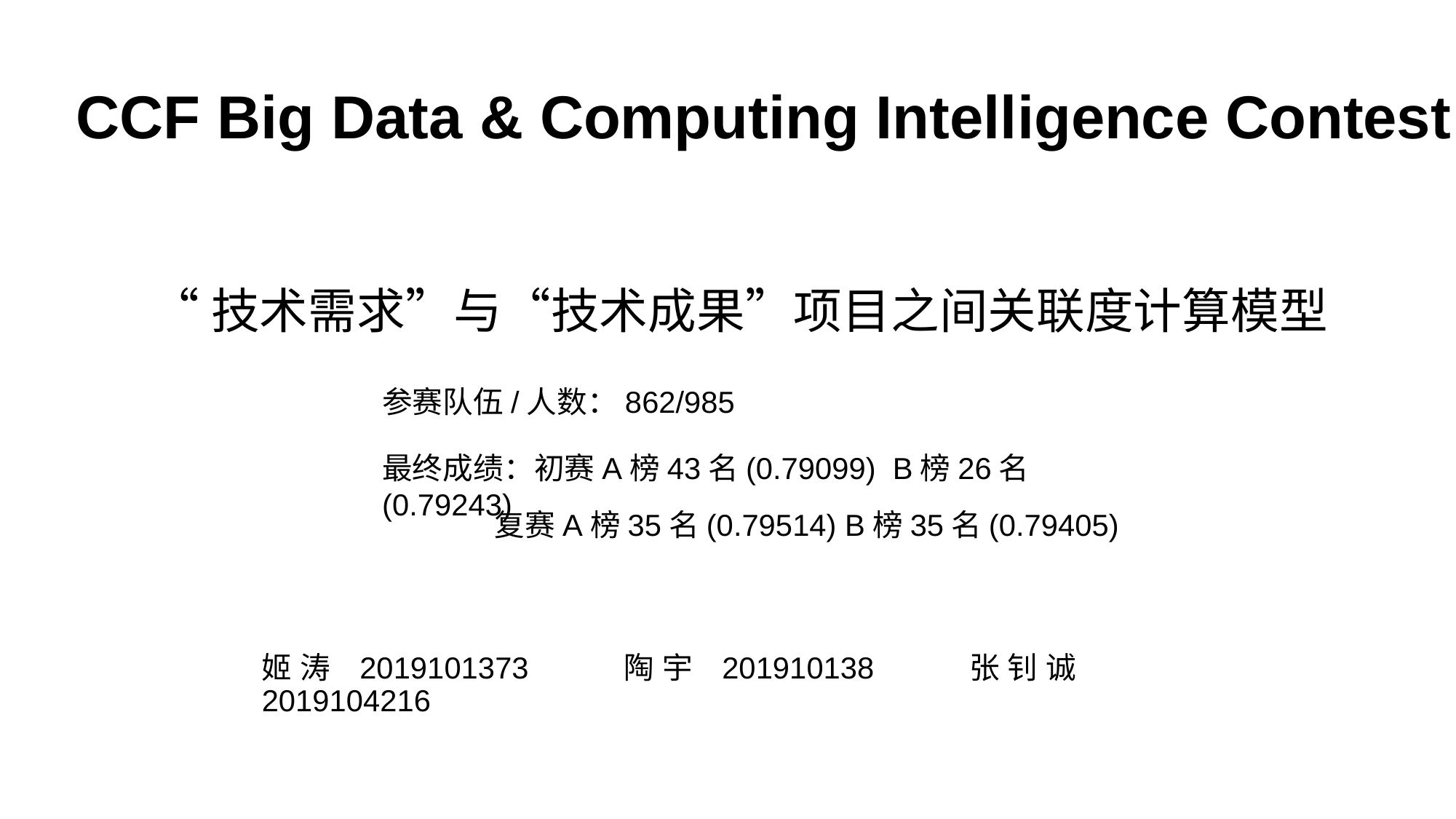

CCF Big Data & Computing Intelligence Contest
“技术需求”与“技术成果”项目之间关联度计算模型
参赛队伍/人数：862/985
最终成绩：初赛A榜43名(0.79099)  B榜26名(0.79243)
复赛A榜35名(0.79514) B榜35名(0.79405)
姬涛 2019101373     陶宇 201910138     张钊诚  2019104216